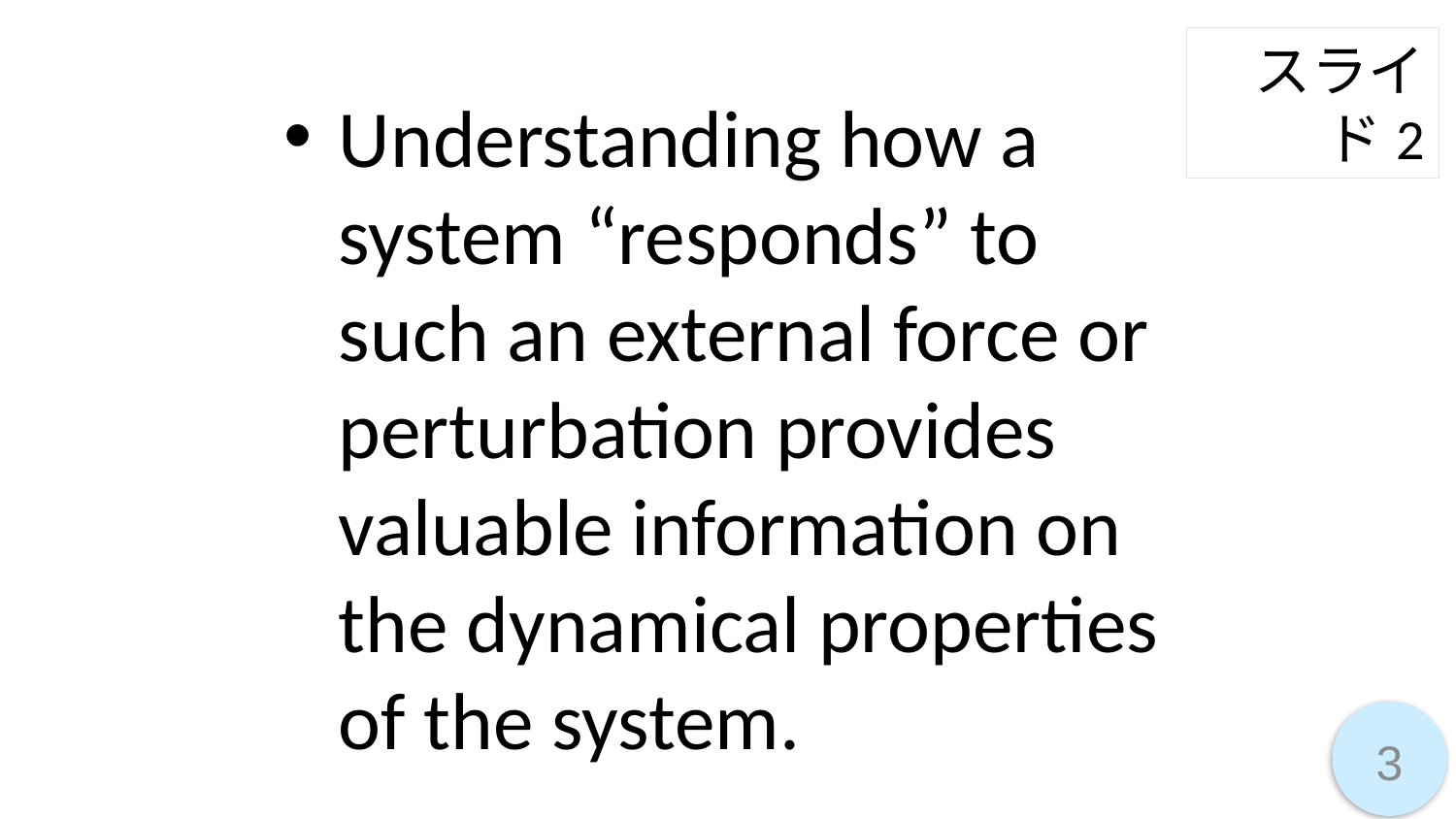

スライド2
Understanding how a system “responds” to such an external force or perturbation provides valuable information on the dynamical properties of the system.
3